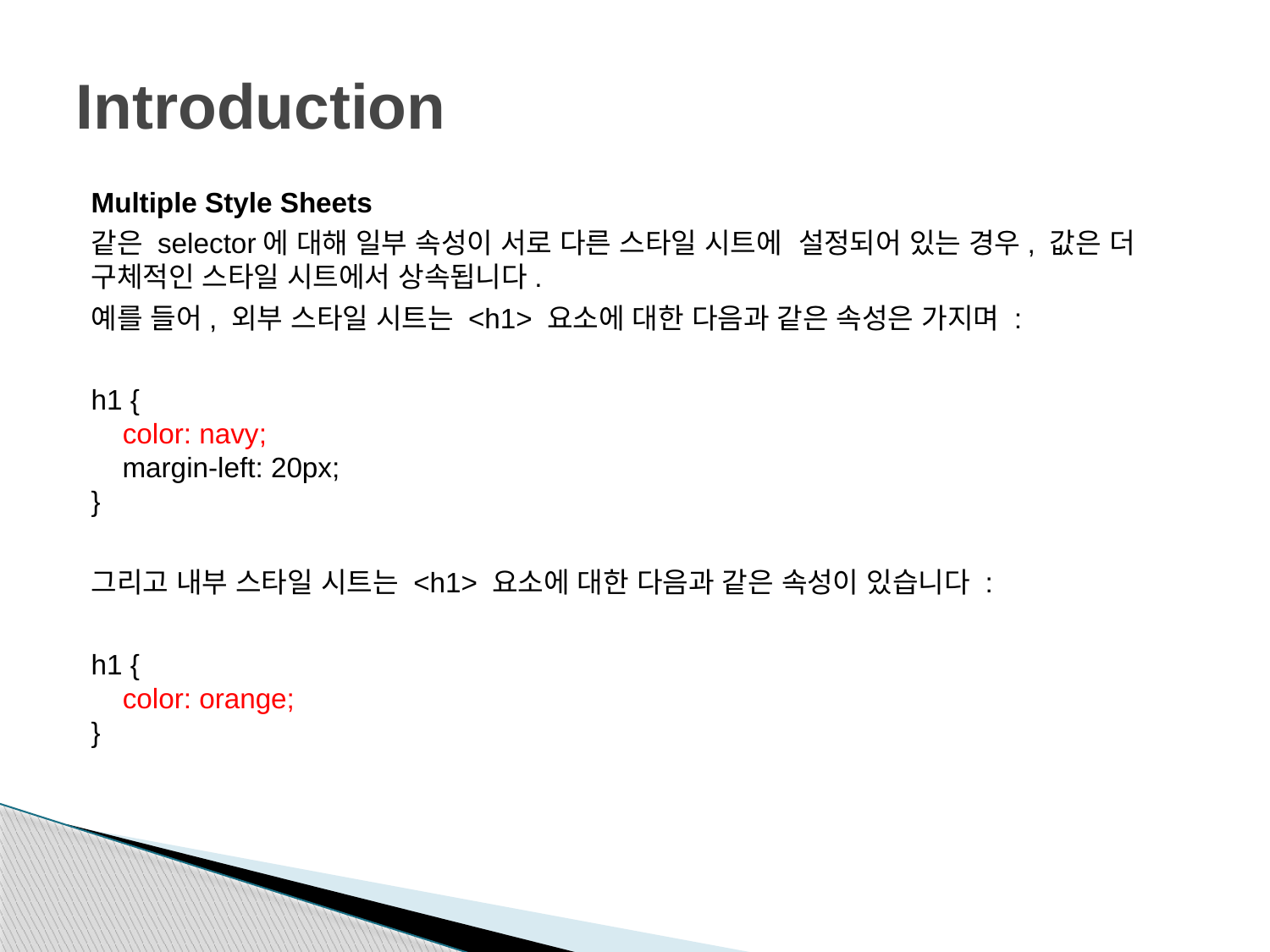

# Introduction
Multiple Style Sheets
같은 selector에 대해 일부 속성이 서로 다른 스타일 시트에  설정되어 있는 경우, 값은 더 구체적인 스타일 시트에서 상속됩니다.
예를 들어, 외부 스타일 시트는 <h1> 요소에 대한 다음과 같은 속성은 가지며 :

h1 {
    color: navy;
    margin-left: 20px;
}

그리고 내부 스타일 시트는 <h1> 요소에 대한 다음과 같은 속성이 있습니다 :

h1 {
    color: orange;    
}